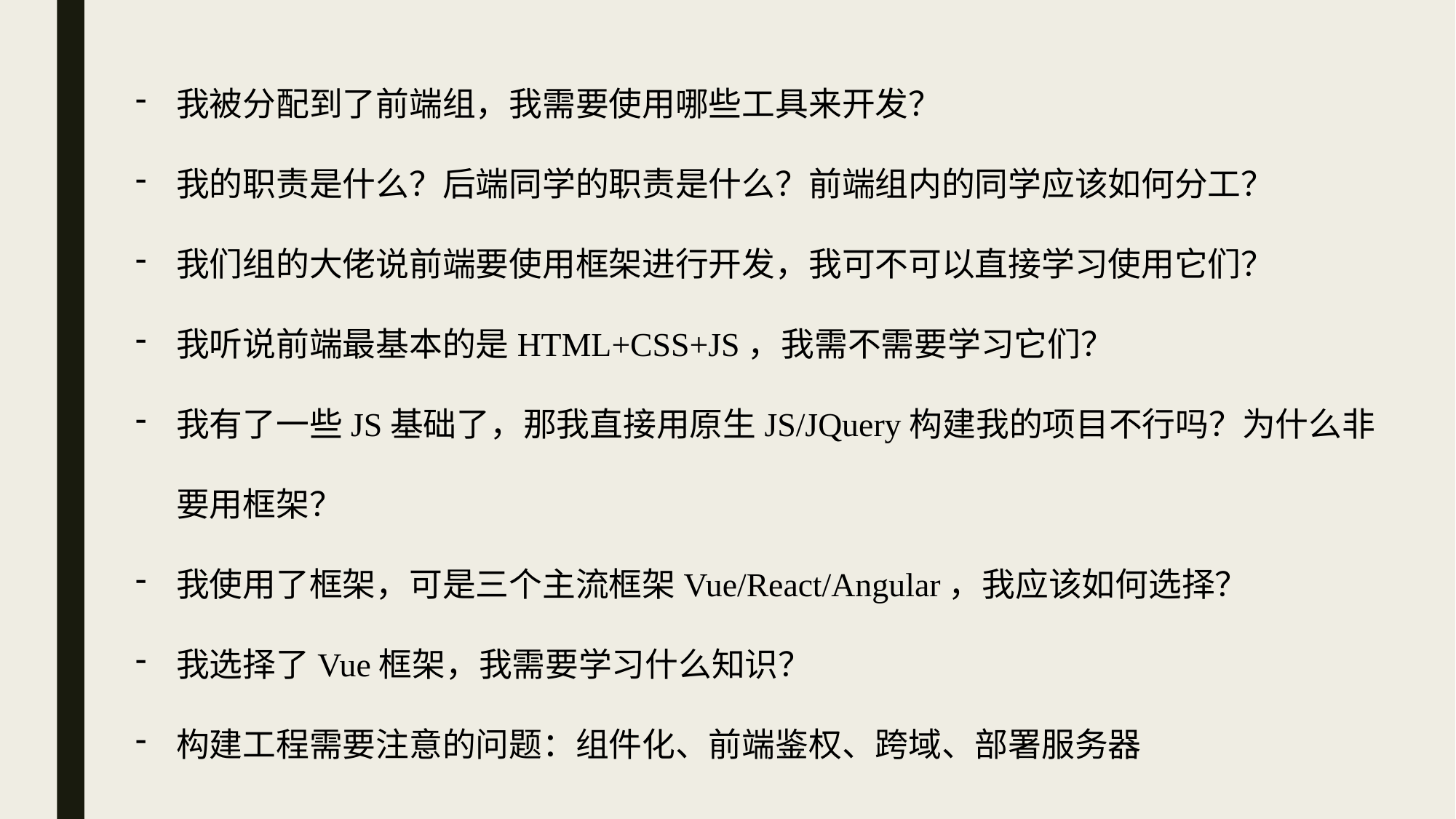

我被分配到了前端组，我需要使用哪些工具来开发？
我的职责是什么？后端同学的职责是什么？前端组内的同学应该如何分工？
我们组的大佬说前端要使用框架进行开发，我可不可以直接学习使用它们？
我听说前端最基本的是HTML+CSS+JS，我需不需要学习它们？
我有了一些JS基础了，那我直接用原生JS/JQuery构建我的项目不行吗？为什么非要用框架？
我使用了框架，可是三个主流框架Vue/React/Angular，我应该如何选择？
我选择了Vue框架，我需要学习什么知识？
构建工程需要注意的问题：组件化、前端鉴权、跨域、部署服务器